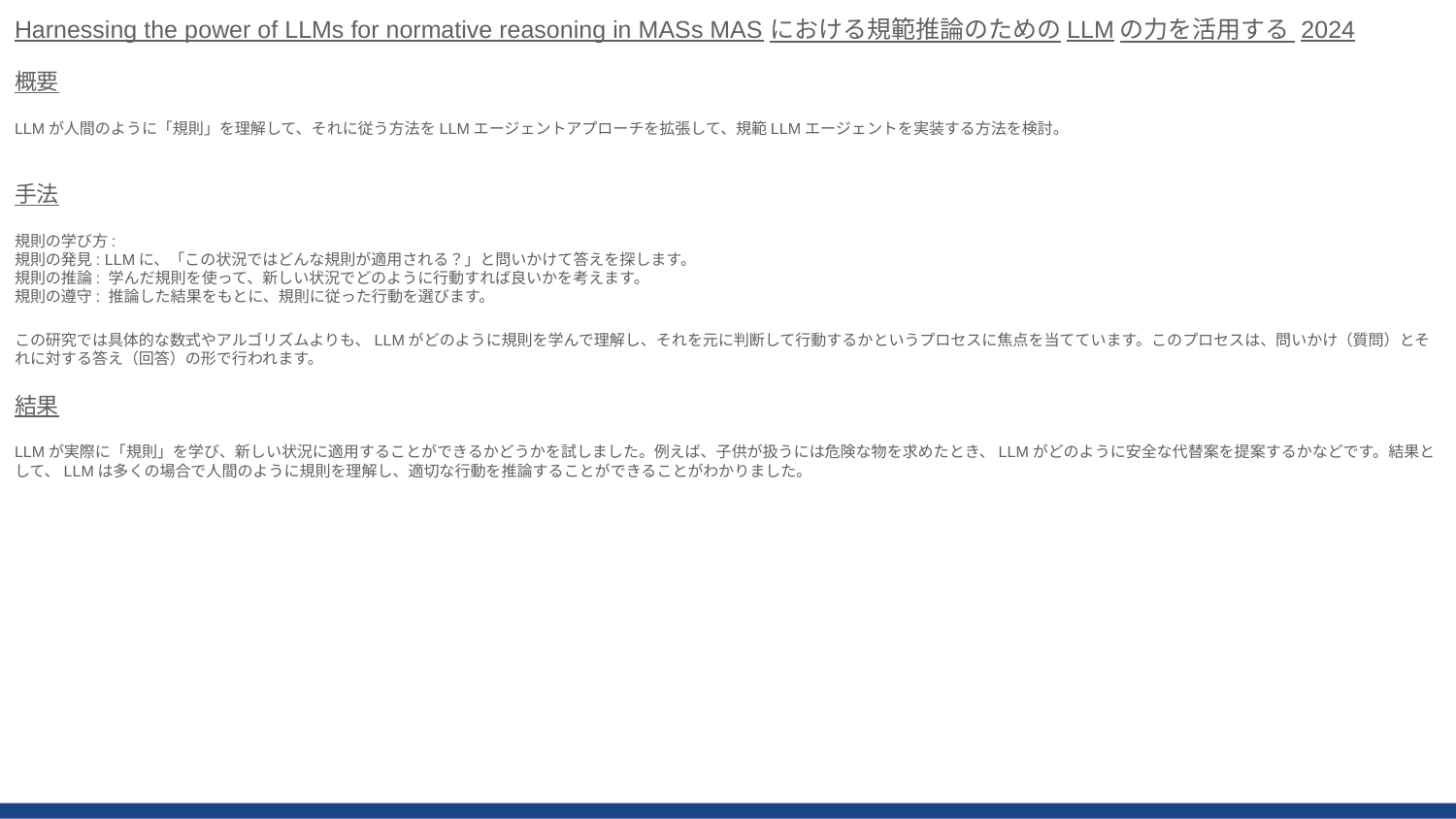

Harnessing the power of LLMs for normative reasoning in MASs MASにおける規範推論のためのLLMの力を活用する 2024
概要
LLMが人間のように「規則」を理解して、それに従う方法をLLMエージェントアプローチを拡張して、規範LLMエージェントを実装する方法を検討。
手法
規則の学び方:
規則の発見: LLMに、「この状況ではどんな規則が適用される？」と問いかけて答えを探します。
規則の推論: 学んだ規則を使って、新しい状況でどのように行動すれば良いかを考えます。
規則の遵守: 推論した結果をもとに、規則に従った行動を選びます。
この研究では具体的な数式やアルゴリズムよりも、LLMがどのように規則を学んで理解し、それを元に判断して行動するかというプロセスに焦点を当てています。このプロセスは、問いかけ（質問）とそれに対する答え（回答）の形で行われます。
結果
LLMが実際に「規則」を学び、新しい状況に適用することができるかどうかを試しました。例えば、子供が扱うには危険な物を求めたとき、LLMがどのように安全な代替案を提案するかなどです。結果として、LLMは多くの場合で人間のように規則を理解し、適切な行動を推論することができることがわかりました。